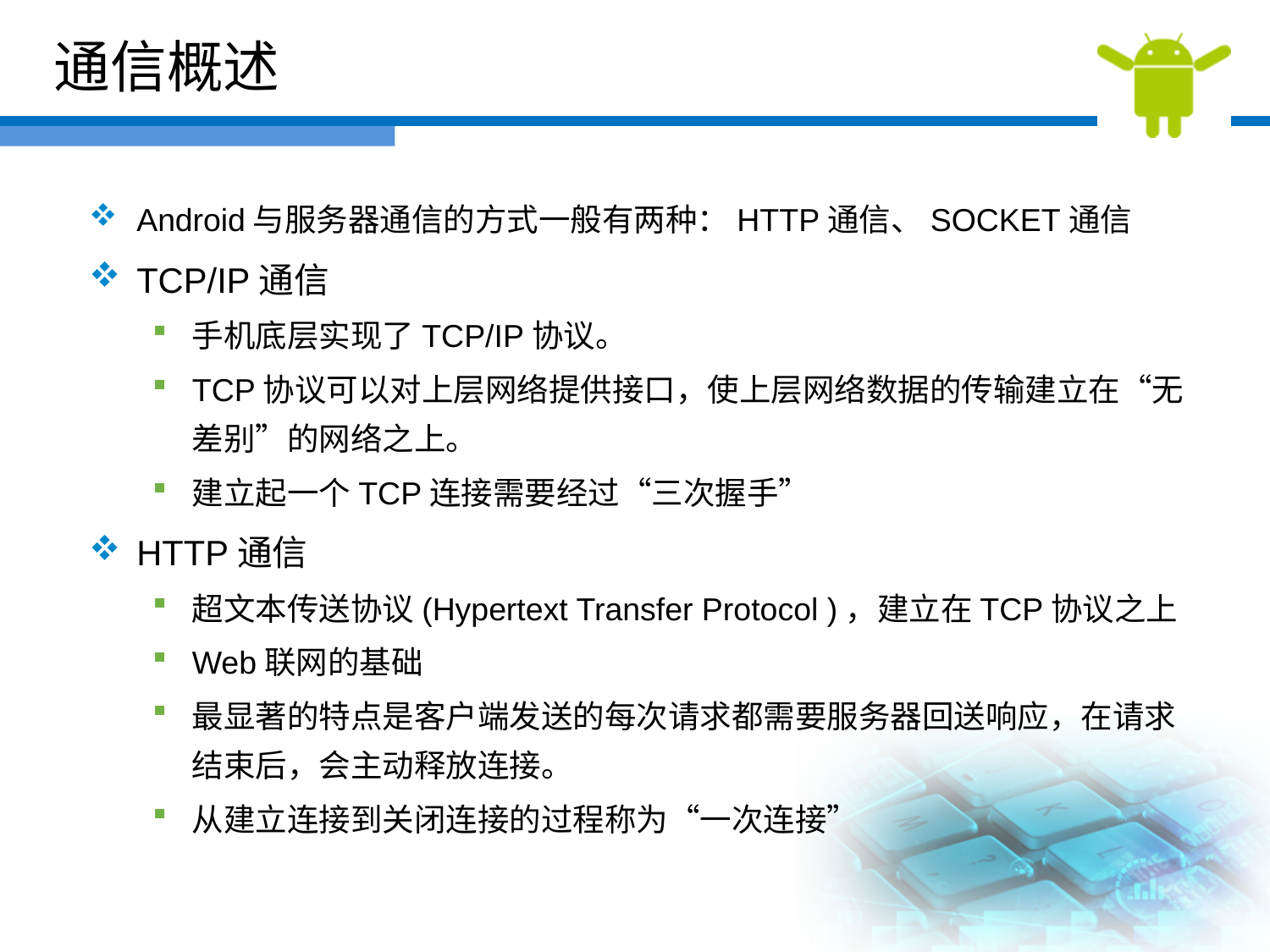

通信概述
Android与服务器通信的方式一般有两种：HTTP通信、SOCKET通信
TCP/IP通信
手机底层实现了TCP/IP协议。
TCP协议可以对上层网络提供接口，使上层网络数据的传输建立在“无差别”的网络之上。
建立起一个TCP连接需要经过“三次握手”
HTTP通信
超文本传送协议(Hypertext Transfer Protocol )，建立在TCP协议之上
Web联网的基础
最显著的特点是客户端发送的每次请求都需要服务器回送响应，在请求结束后，会主动释放连接。
从建立连接到关闭连接的过程称为“一次连接”